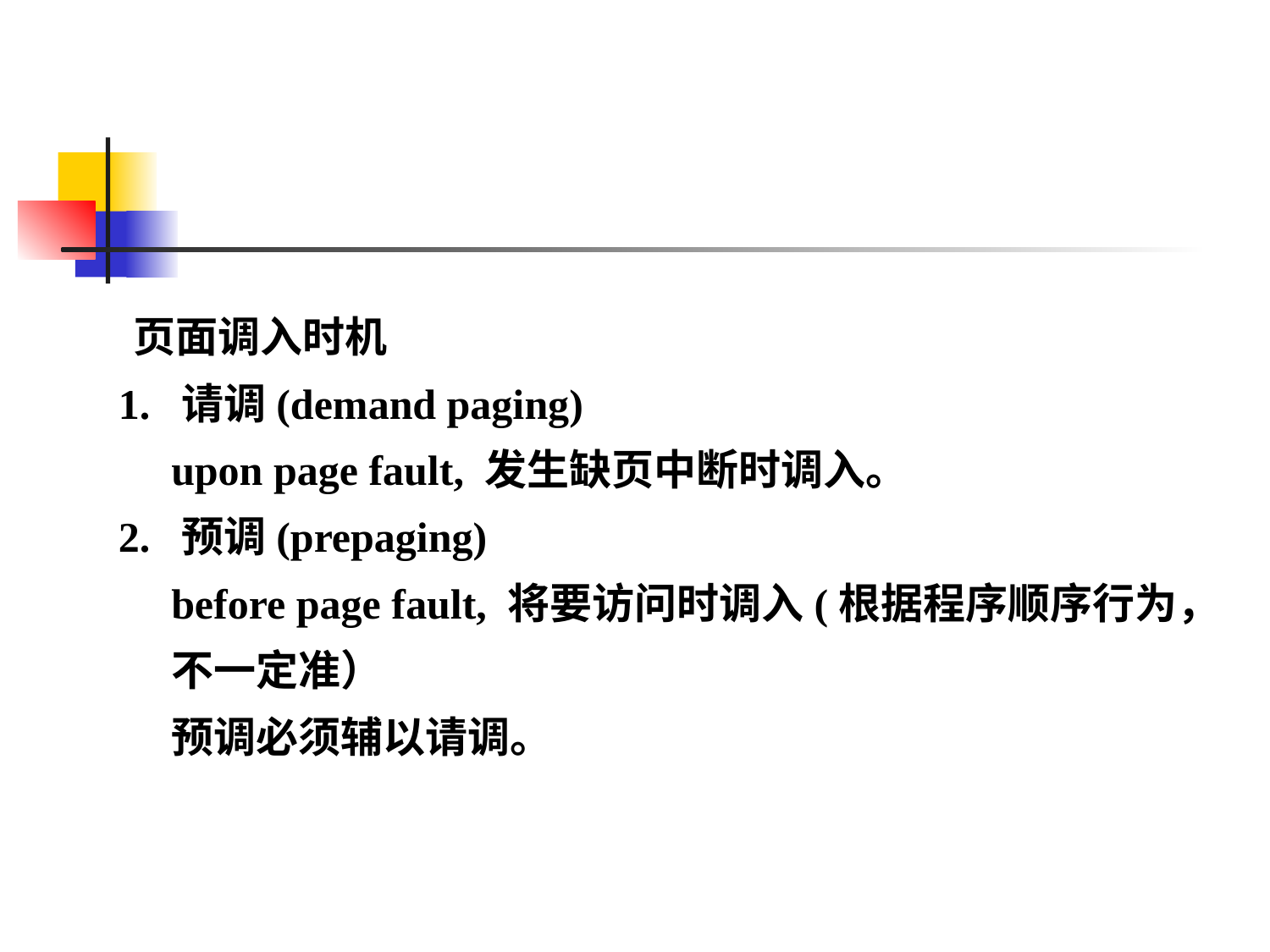

页面调入时机
    1.  请调(demand paging)
         upon page fault, 发生缺页中断时调入。
    2.  预调(prepaging)
         before page fault, 将要访问时调入(根据程序顺序行为，
         不一定准）
         预调必须辅以请调。